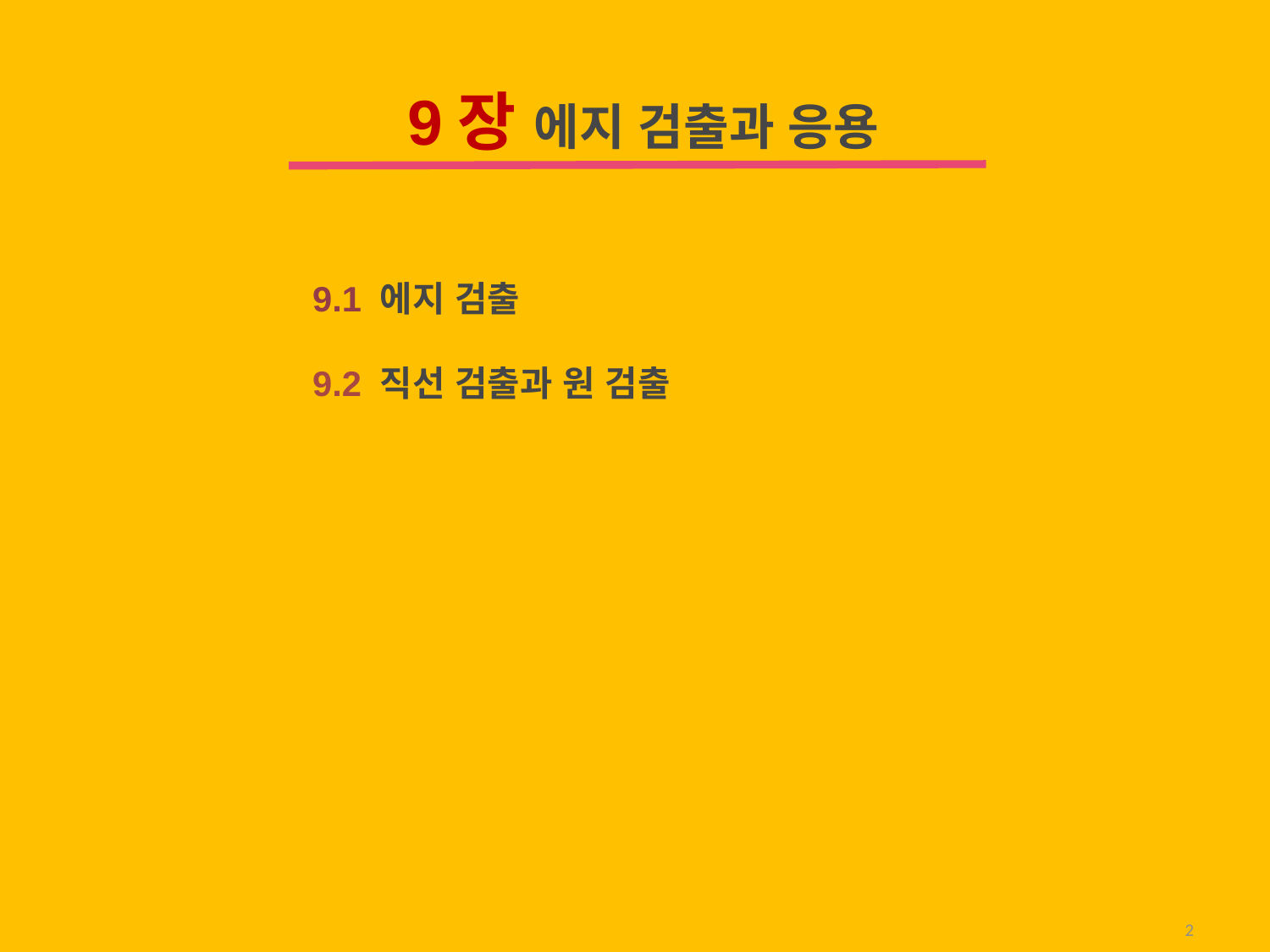

9장 에지 검출과 응용
9.1 에지 검출
9.2 직선 검출과 원 검출
2